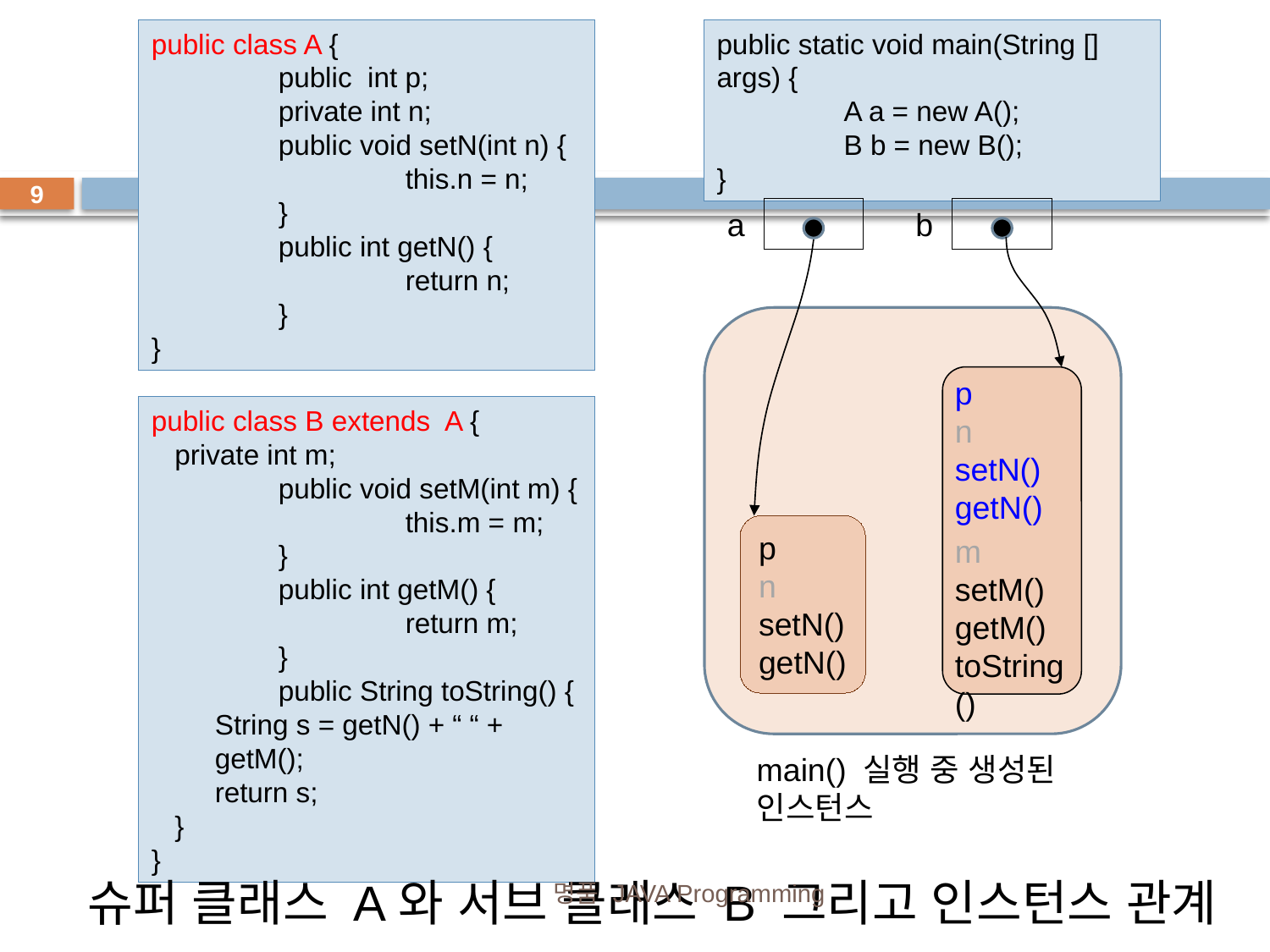

public class A {
	public  int p;
	private int n;
	public void setN(int n) {
		this.n = n;
	}
	public int getN() {
		return n;
	}
}
public static void main(String [] args) {
	A a = new A();
	B b = new B();
}
#
9
a

b

p
n
setN()
getN()
public class B extends  A {
   private int m;
	public void setM(int m) {
		this.m = m;
	}
	public int getM() {
		return m;
	}
	public String toString() {
String s = getN() + “ “ + getM();
return s;
   }
}
p
n
setN()
getN()
m
setM()
getM()
toString()
main() 실행 중 생성된 인스턴스
슈퍼 클래스 A와 서브 클래스 B 그리고 인스턴스 관계
명품 JAVA Programming